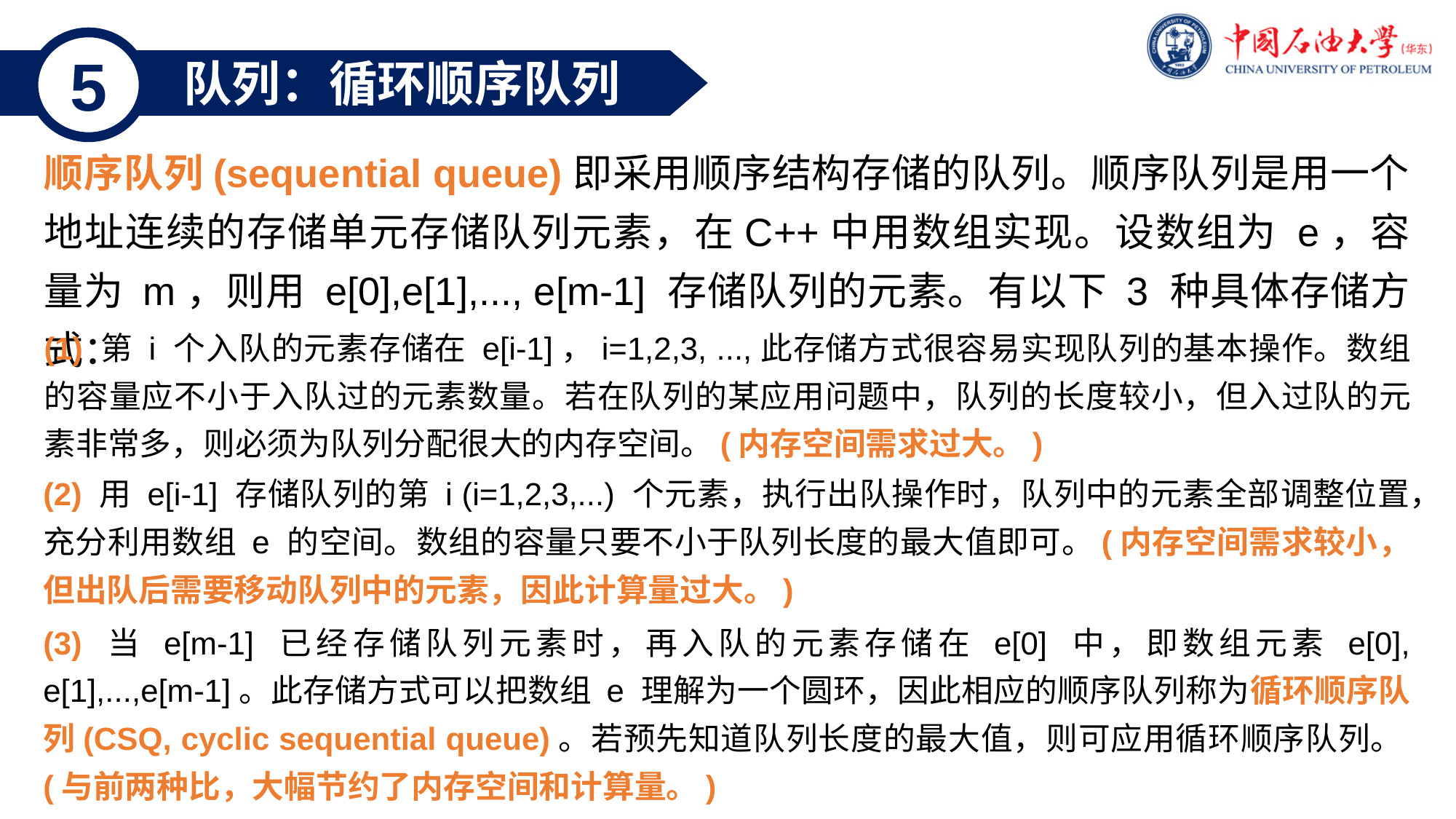

5
队列：循环顺序队列
栈：链栈
顺序队列(sequential queue)即采用顺序结构存储的队列。顺序队列是用一个地址连续的存储单元存储队列元素，在C++中用数组实现。设数组为 e，容量为 m，则用 e[0],e[1],..., e[m-1] 存储队列的元素。有以下 3 种具体存储方式：
(1) 第 i 个入队的元素存储在 e[i-1]，i=1,2,3, ...,此存储方式很容易实现队列的基本操作。数组的容量应不小于入队过的元素数量。若在队列的某应用问题中，队列的长度较小，但入过队的元素非常多，则必须为队列分配很大的内存空间。(内存空间需求过大。)
(2) 用 e[i-1] 存储队列的第 i (i=1,2,3,...) 个元素，执行出队操作时，队列中的元素全部调整位置，充分利用数组 e 的空间。数组的容量只要不小于队列长度的最大值即可。(内存空间需求较小，但出队后需要移动队列中的元素，因此计算量过大。)
(3) 当 e[m-1] 已经存储队列元素时，再入队的元素存储在 e[0] 中，即数组元素 e[0], e[1],...,e[m-1]。此存储方式可以把数组 e 理解为一个圆环，因此相应的顺序队列称为循环顺序队列(CSQ, cyclic sequential queue)。若预先知道队列长度的最大值，则可应用循环顺序队列。(与前两种比，大幅节约了内存空间和计算量。)